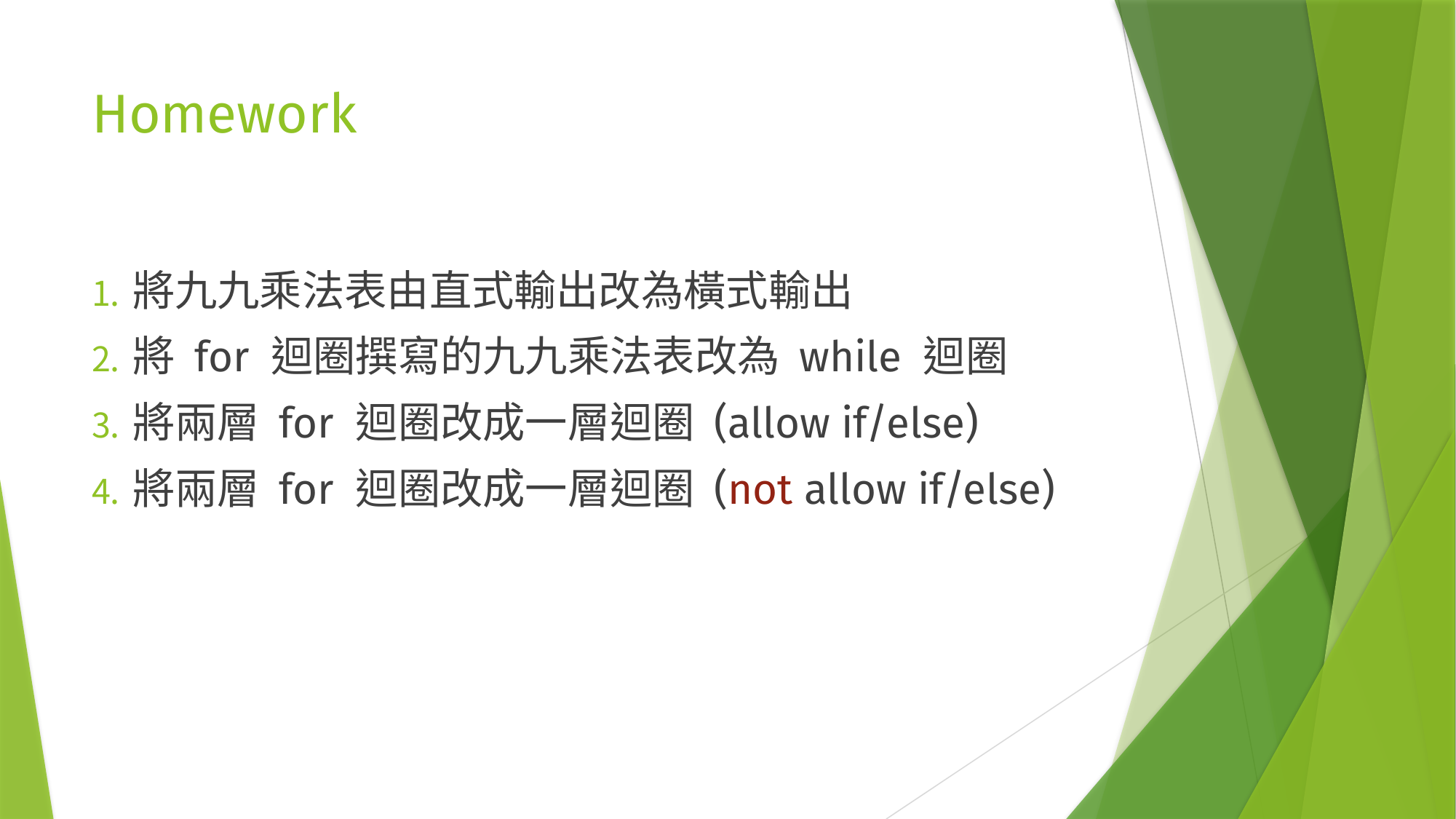

# Homework
將九九乘法表由直式輸出改為橫式輸出
將 for 迴圈撰寫的九九乘法表改為 while 迴圈
將兩層 for 迴圈改成一層迴圈 (allow if/else)
將兩層 for 迴圈改成一層迴圈 (not allow if/else)